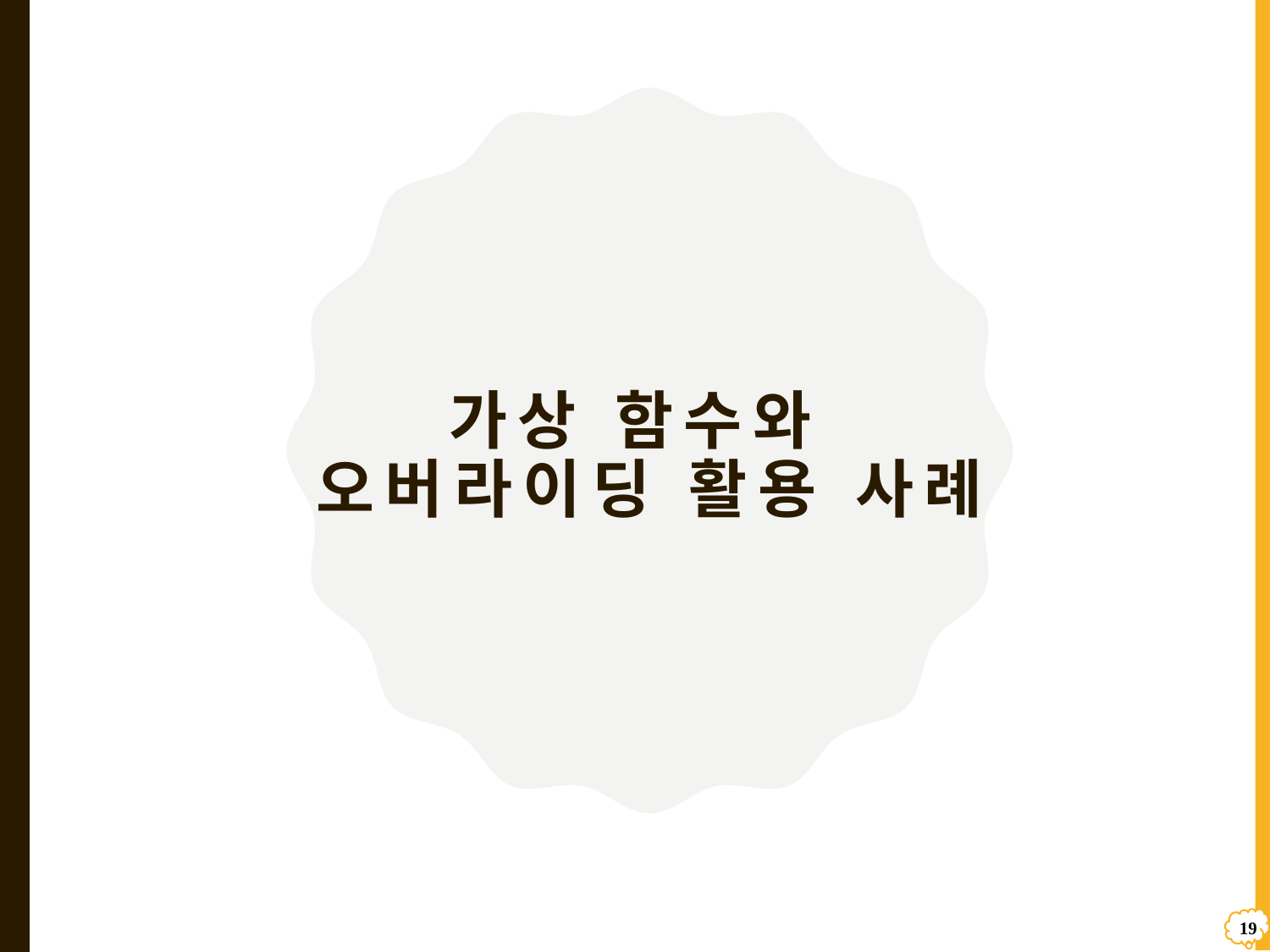

# 가상 함수와 오버라이딩 활용 사례
19